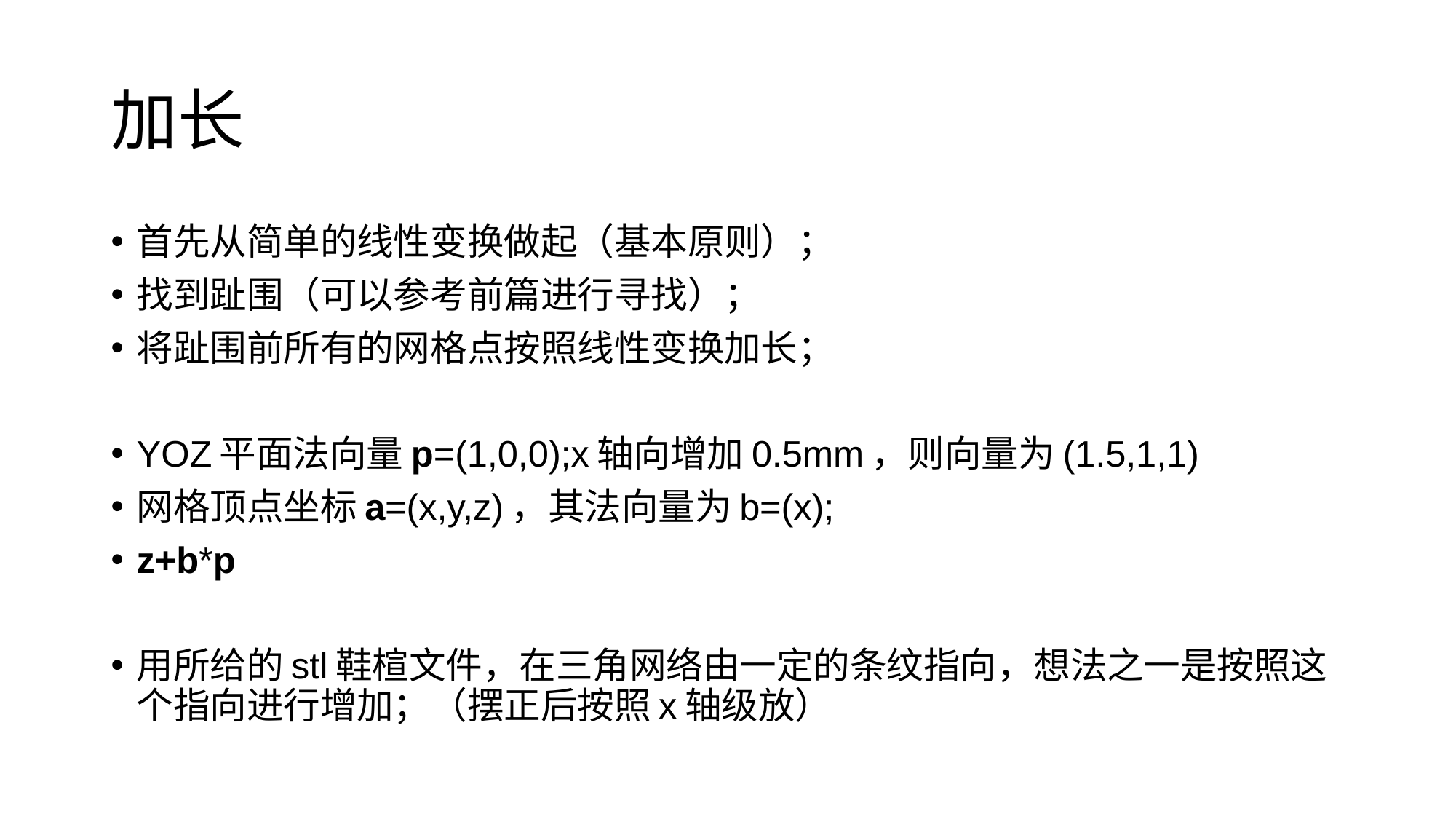

# 加长
首先从简单的线性变换做起（基本原则）；
找到趾围（可以参考前篇进行寻找）；
将趾围前所有的网格点按照线性变换加长；

YOZ平面法向量p=(1,0,0);x轴向增加0.5mm，则向量为(1.5,1,1)
网格顶点坐标a=(x,y,z)，其法向量为b=(x);
z+b*p

用所给的stl鞋楦文件，在三角网络由一定的条纹指向，想法之一是按照这个指向进行增加；（摆正后按照x轴级放）